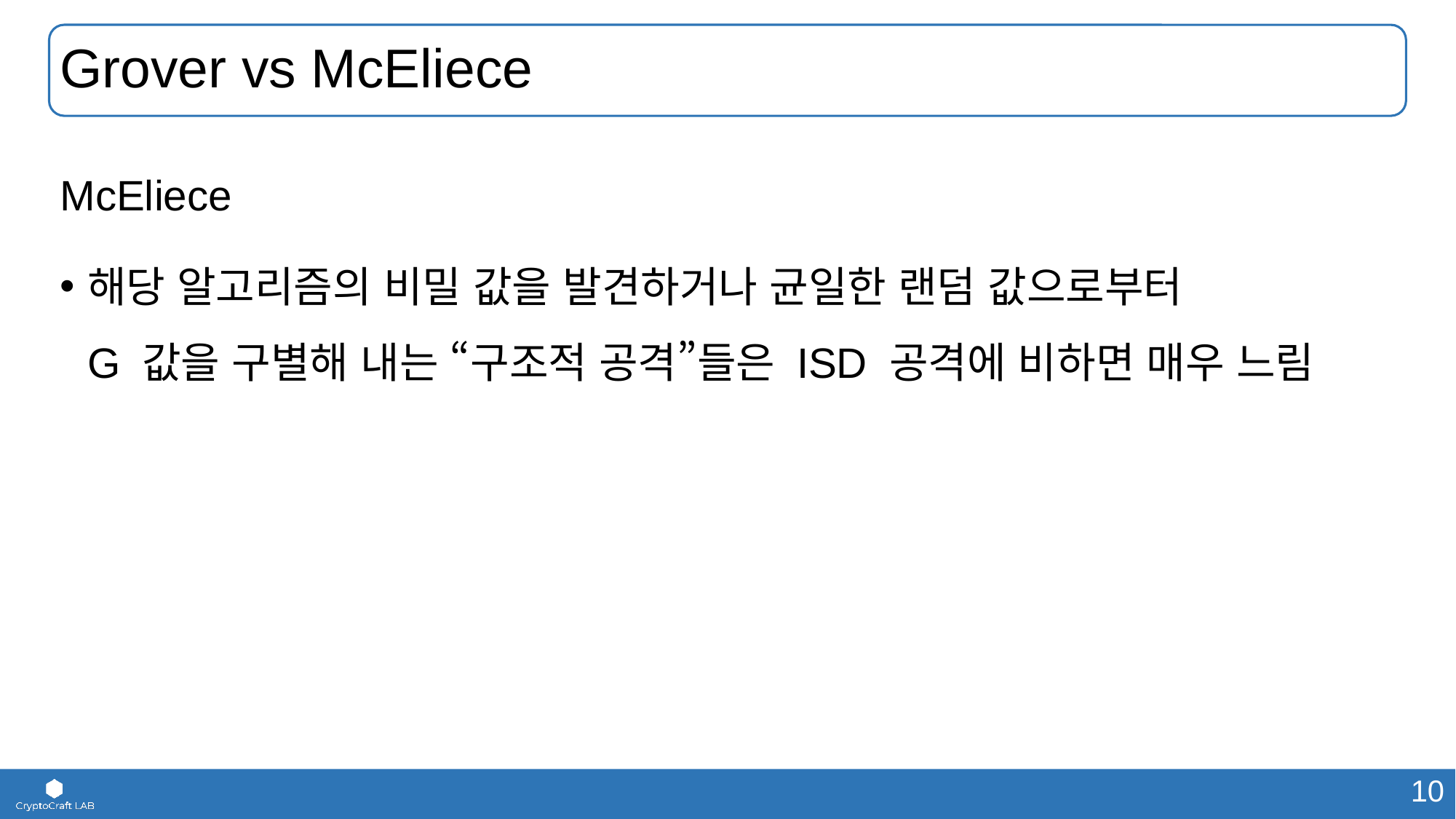

# Grover vs McEliece
McEliece
해당 알고리즘의 비밀 값을 발견하거나 균일한 랜덤 값으로부터
G 값을 구별해 내는 “구조적 공격”들은 ISD 공격에 비하면 매우 느림